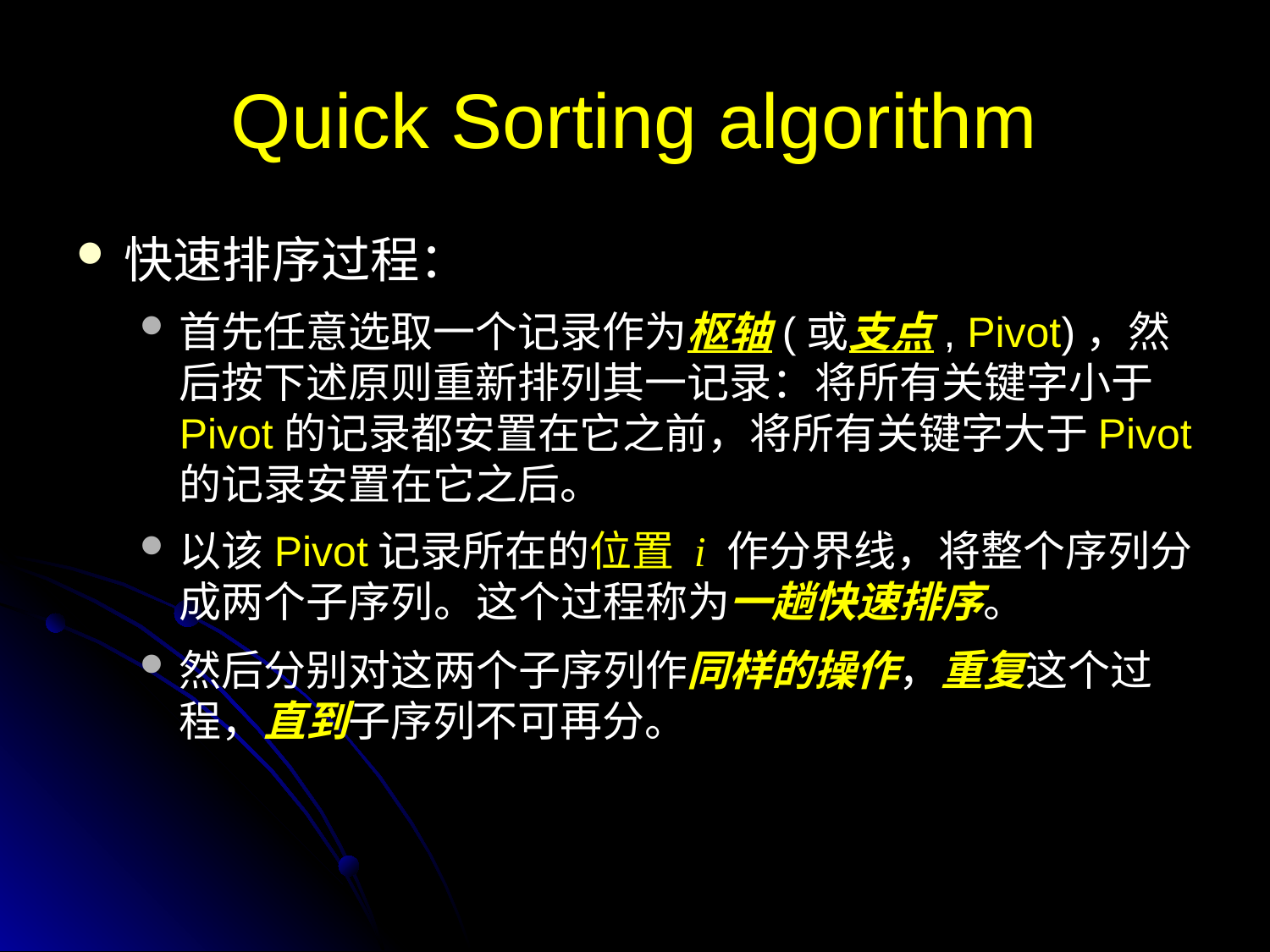

# Quick Sorting algorithm
快速排序过程：
首先任意选取一个记录作为枢轴(或支点, Pivot)，然后按下述原则重新排列其一记录：将所有关键字小于Pivot的记录都安置在它之前，将所有关键字大于Pivot的记录安置在它之后。
以该Pivot记录所在的位置 i 作分界线，将整个序列分成两个子序列。这个过程称为一趟快速排序。
然后分别对这两个子序列作同样的操作，重复这个过程，直到子序列不可再分。